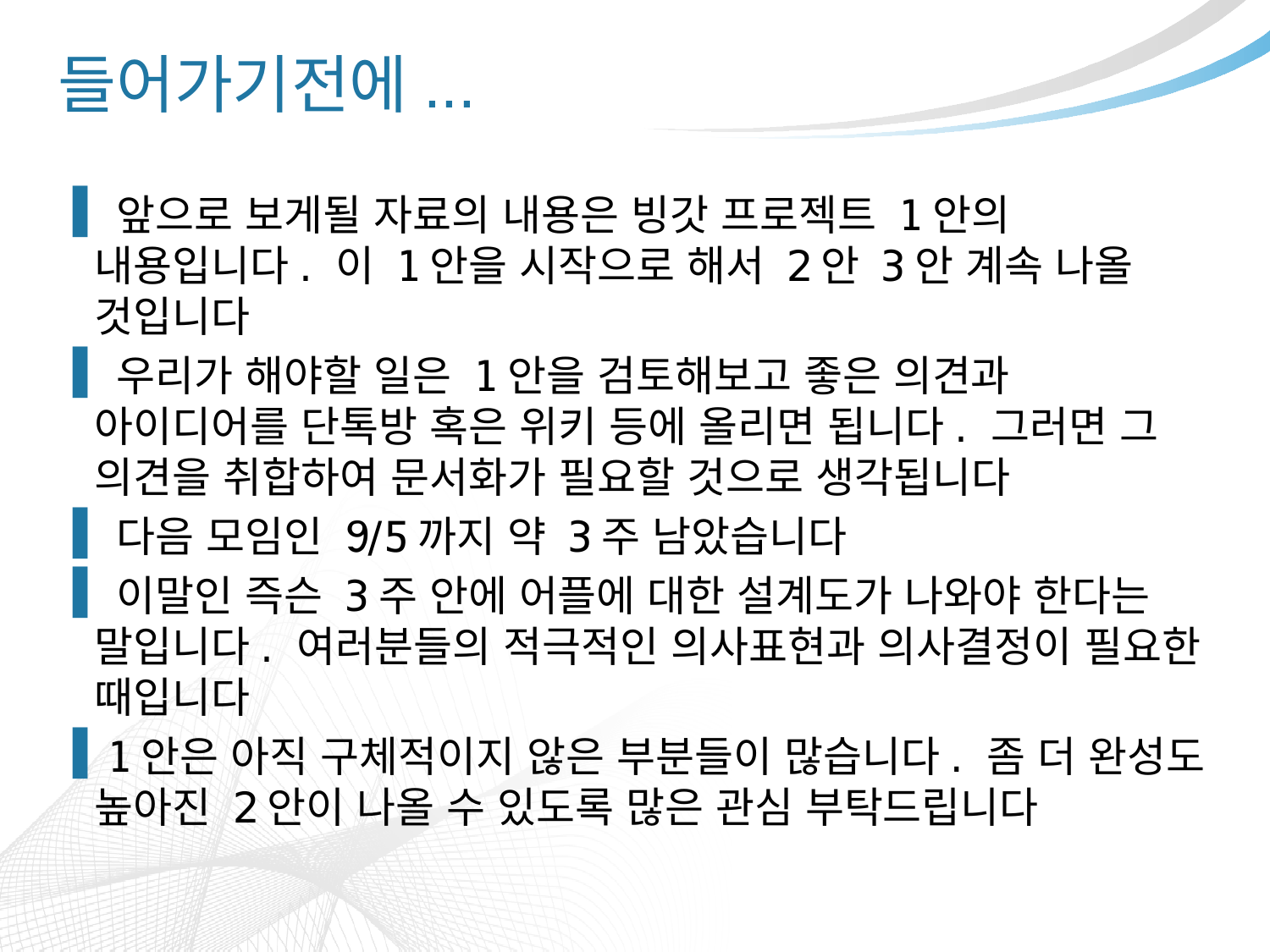

# 들어가기전에...
 앞으로 보게될 자료의 내용은 빙갓 프로젝트 1안의 내용입니다. 이 1안을 시작으로 해서 2안 3안 계속 나올 것입니다
 우리가 해야할 일은 1안을 검토해보고 좋은 의견과 아이디어를 단톡방 혹은 위키 등에 올리면 됩니다. 그러면 그 의견을 취합하여 문서화가 필요할 것으로 생각됩니다
 다음 모임인 9/5까지 약 3주 남았습니다
 이말인 즉슨 3주 안에 어플에 대한 설계도가 나와야 한다는 말입니다. 여러분들의 적극적인 의사표현과 의사결정이 필요한 때입니다
 1안은 아직 구체적이지 않은 부분들이 많습니다. 좀 더 완성도 높아진 2안이 나올 수 있도록 많은 관심 부탁드립니다